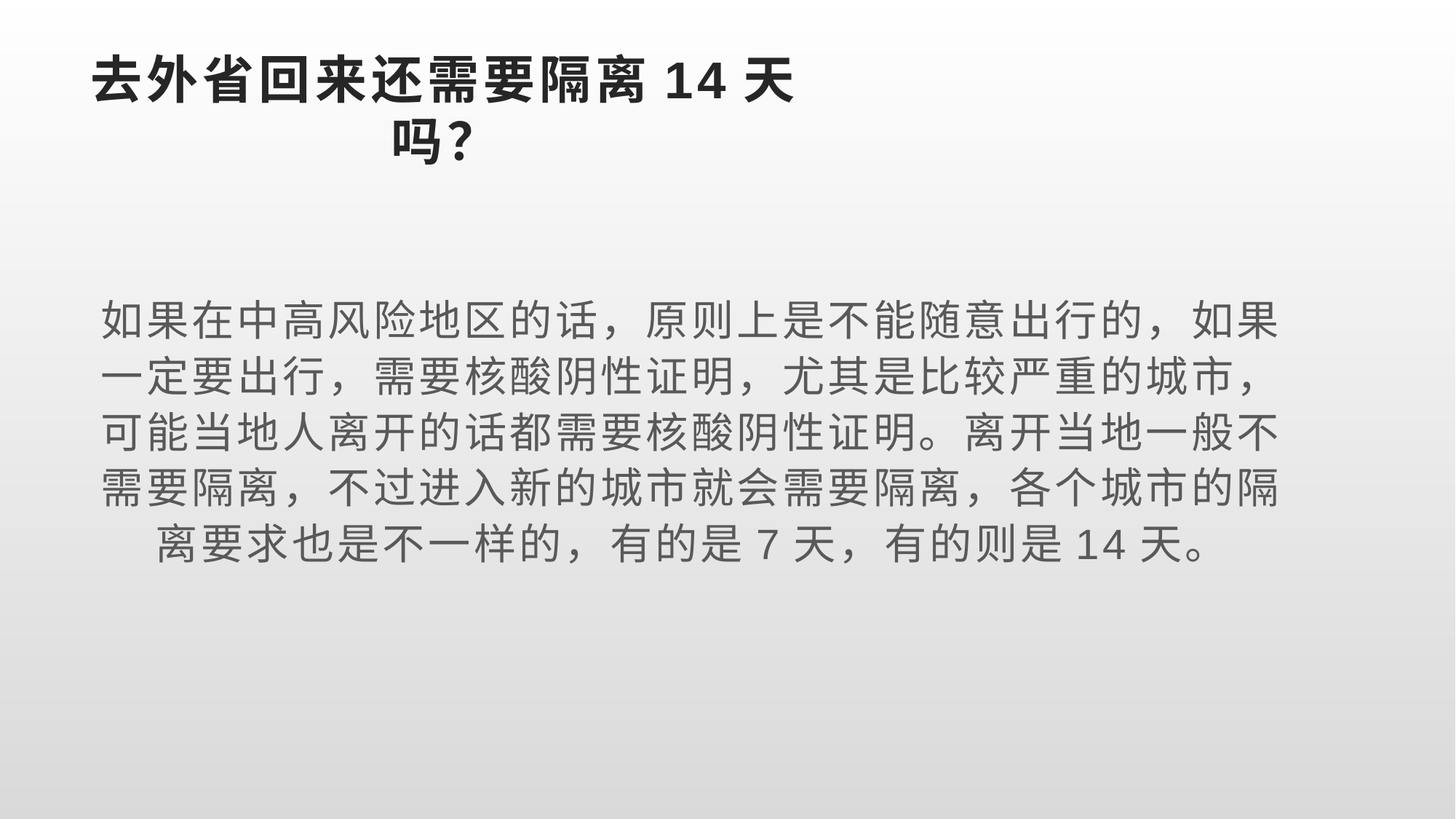

# 去外省回来还需要隔离14天吗？
如果在中高风险地区的话，原则上是不能随意出行的，如果一定要出行，需要核酸阴性证明，尤其是比较严重的城市，可能当地人离开的话都需要核酸阴性证明。离开当地一般不需要隔离，不过进入新的城市就会需要隔离，各个城市的隔离要求也是不一样的，有的是7天，有的则是14天。